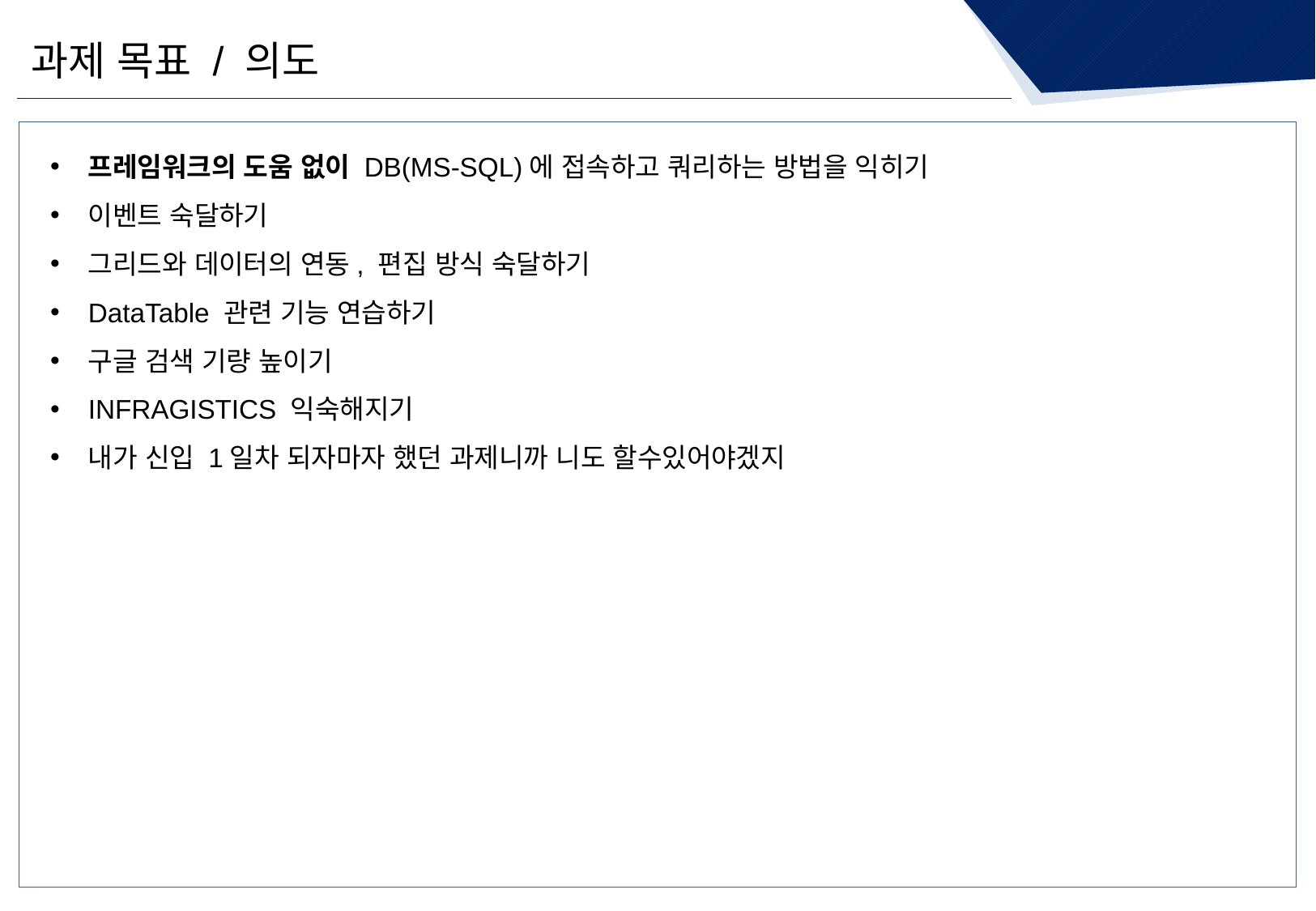

과제 목표 / 의도

프레임워크의 도움 없이 DB(MS-SQL)에 접속하고 쿼리하는 방법을 익히기
이벤트 숙달하기
그리드와 데이터의 연동, 편집 방식 숙달하기
DataTable 관련 기능 연습하기
구글 검색 기량 높이기
INFRAGISTICS 익숙해지기
내가 신입 1일차 되자마자 했던 과제니까 니도 할수있어야겠지